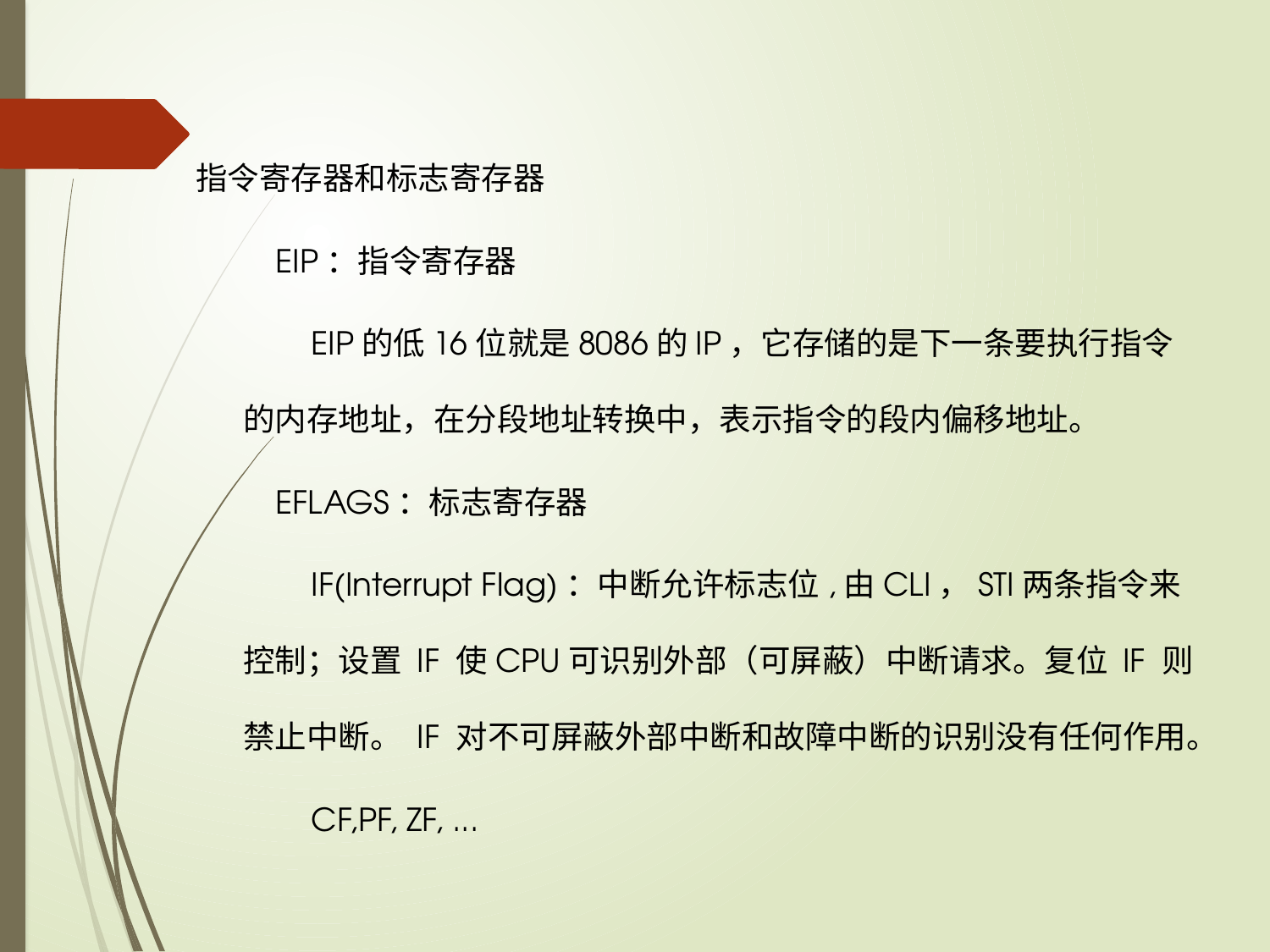

指令寄存器和标志寄存器
         EIP：指令寄存器
             EIP的低16位就是8086的IP，它存储的是下一条要执行指令的内存地址，在分段地址转换中，表示指令的段内偏移地址。
         EFLAGS：标志寄存器
             IF(Interrupt Flag)：中断允许标志位,由CLI，STI两条指令来控制；设置 IF 使CPU可识别外部（可屏蔽）中断请求。复位 IF 则禁止中断。 IF 对不可屏蔽外部中断和故障中断的识别没有任何作用。
             CF,PF, ZF, ...